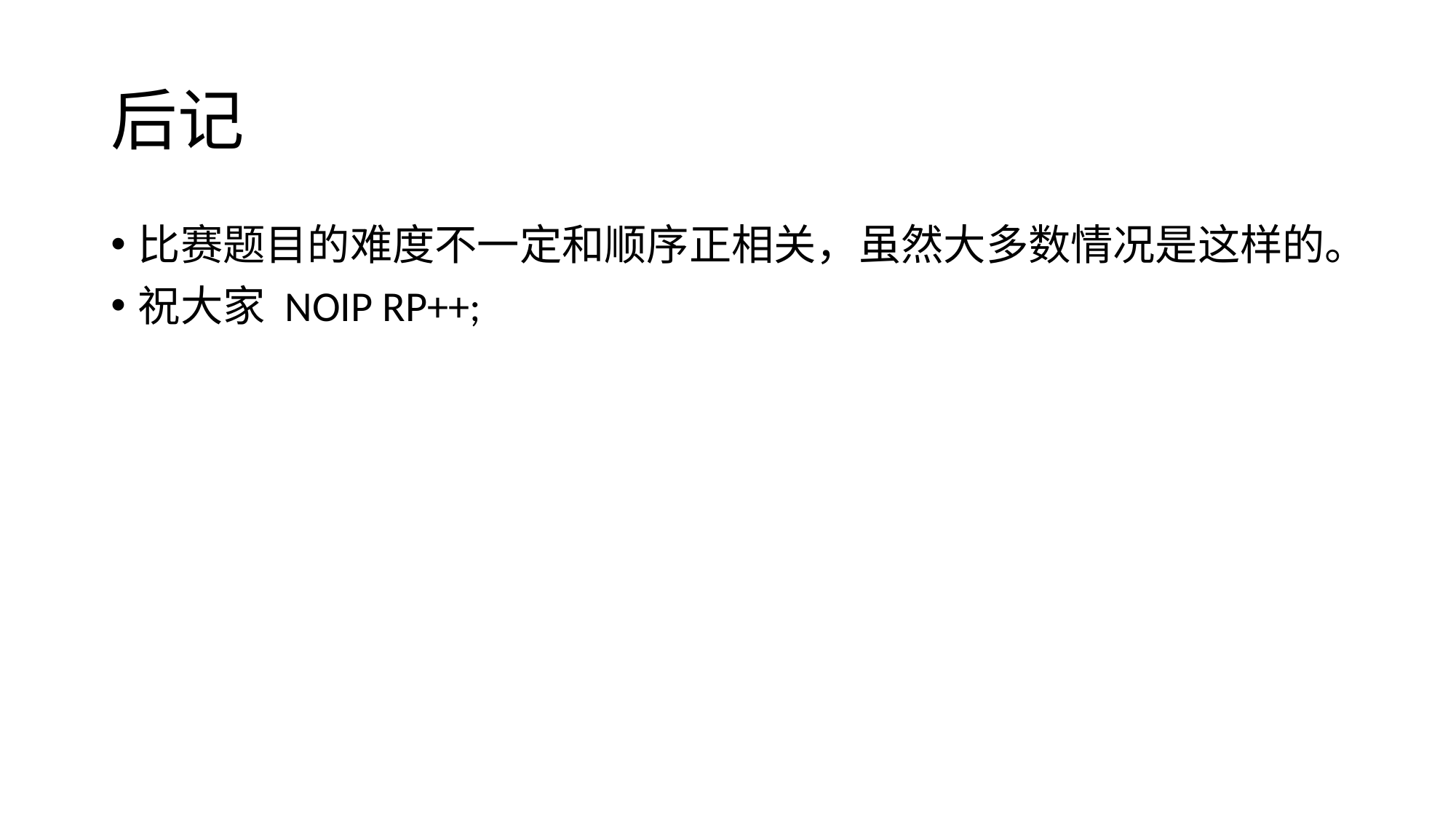

# 后记
比赛题目的难度不一定和顺序正相关，虽然大多数情况是这样的。
祝大家 NOIP RP++;